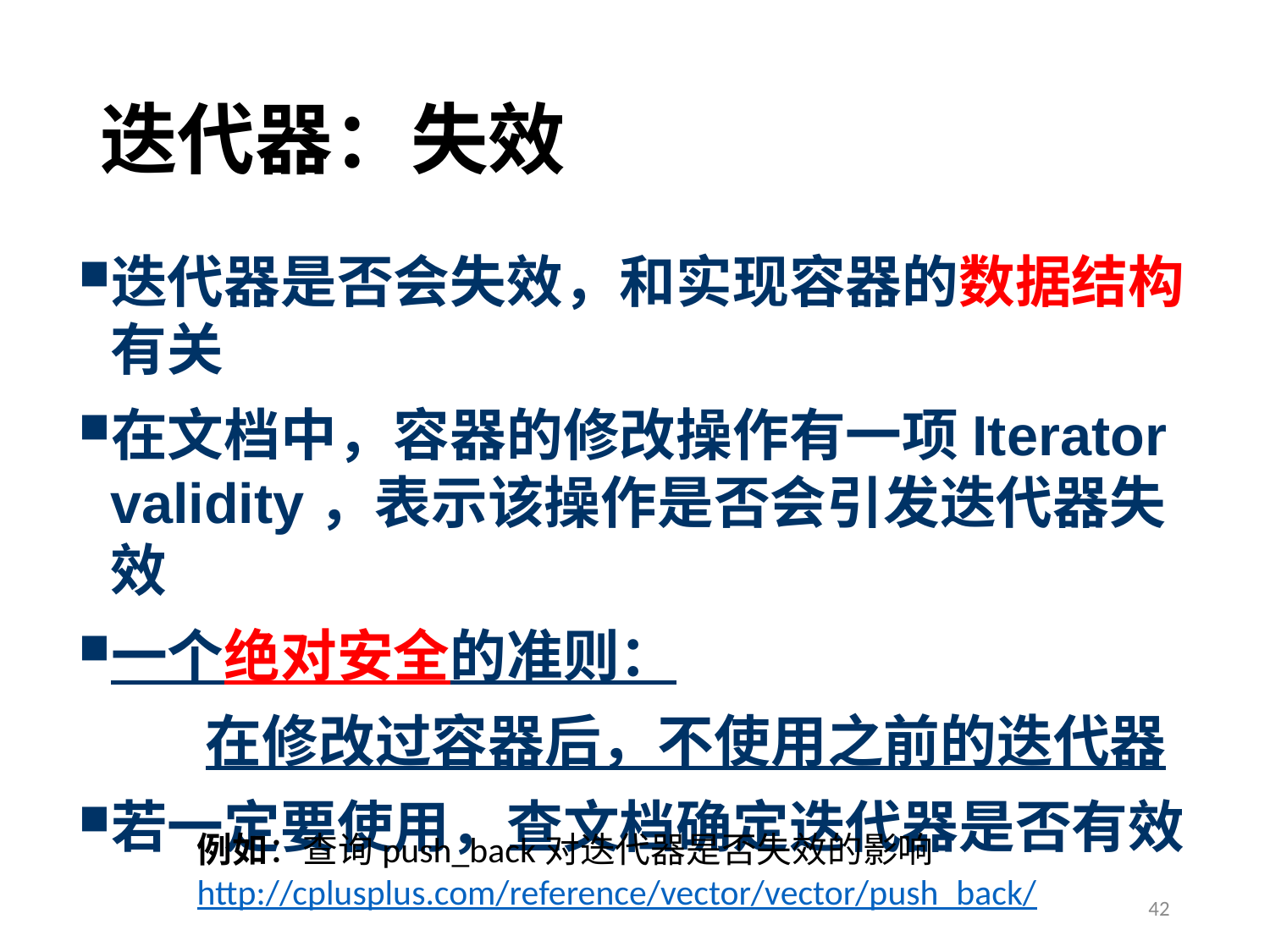

# 迭代器：失效
迭代器是否会失效，和实现容器的数据结构有关
在文档中，容器的修改操作有一项Iterator validity，表示该操作是否会引发迭代器失效
一个绝对安全的准则：
	在修改过容器后，不使用之前的迭代器
若一定要使用，查文档确定迭代器是否有效
例如：查询push_back对迭代器是否失效的影响
http://cplusplus.com/reference/vector/vector/push_back/

42